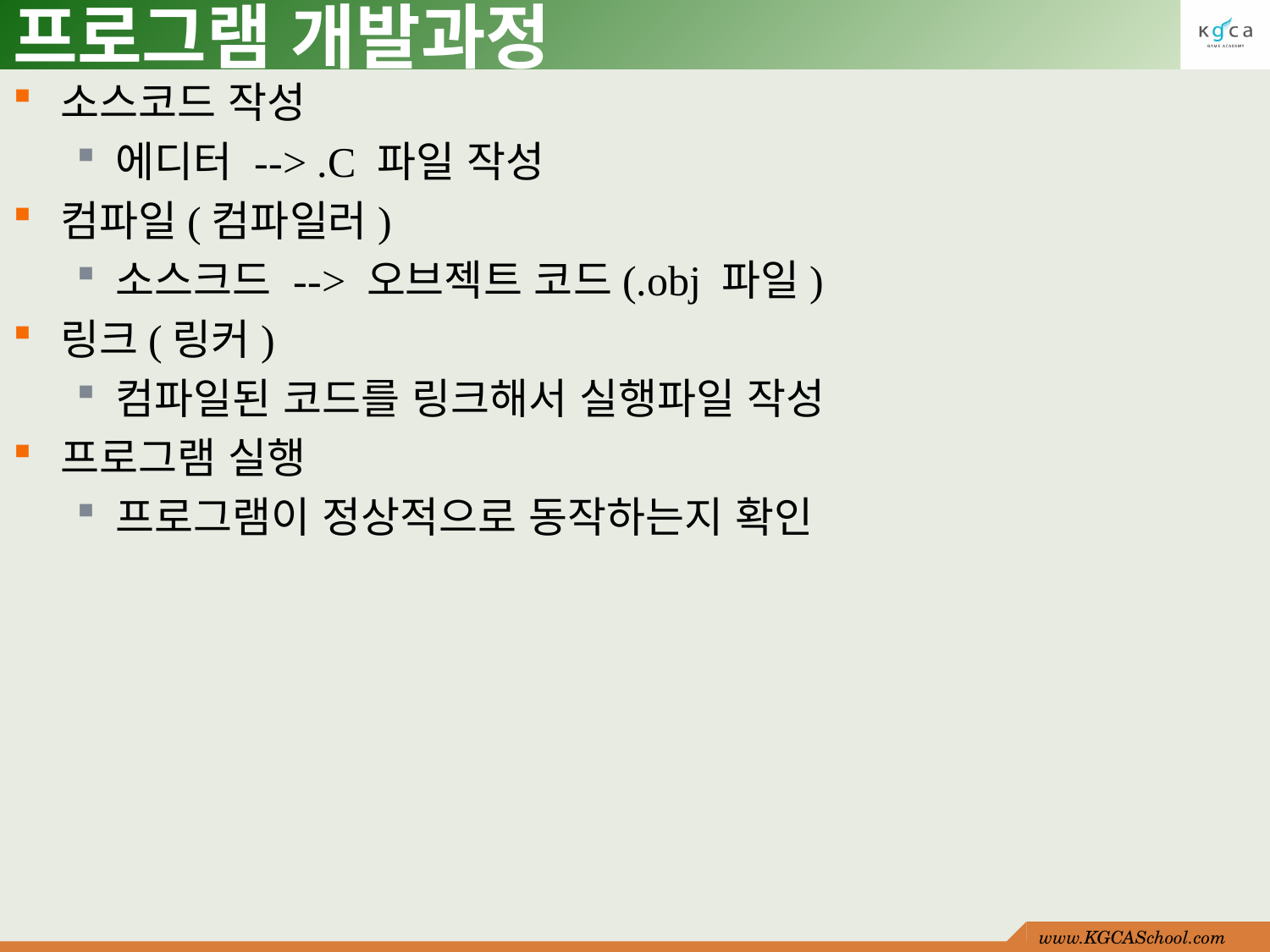

# 프로그램 개발과정
소스코드 작성
에디터 --> .C 파일 작성
컴파일(컴파일러)
소스크드 --> 오브젝트 코드(.obj 파일)
링크(링커)
컴파일된 코드를 링크해서 실행파일 작성
프로그램 실행
프로그램이 정상적으로 동작하는지 확인